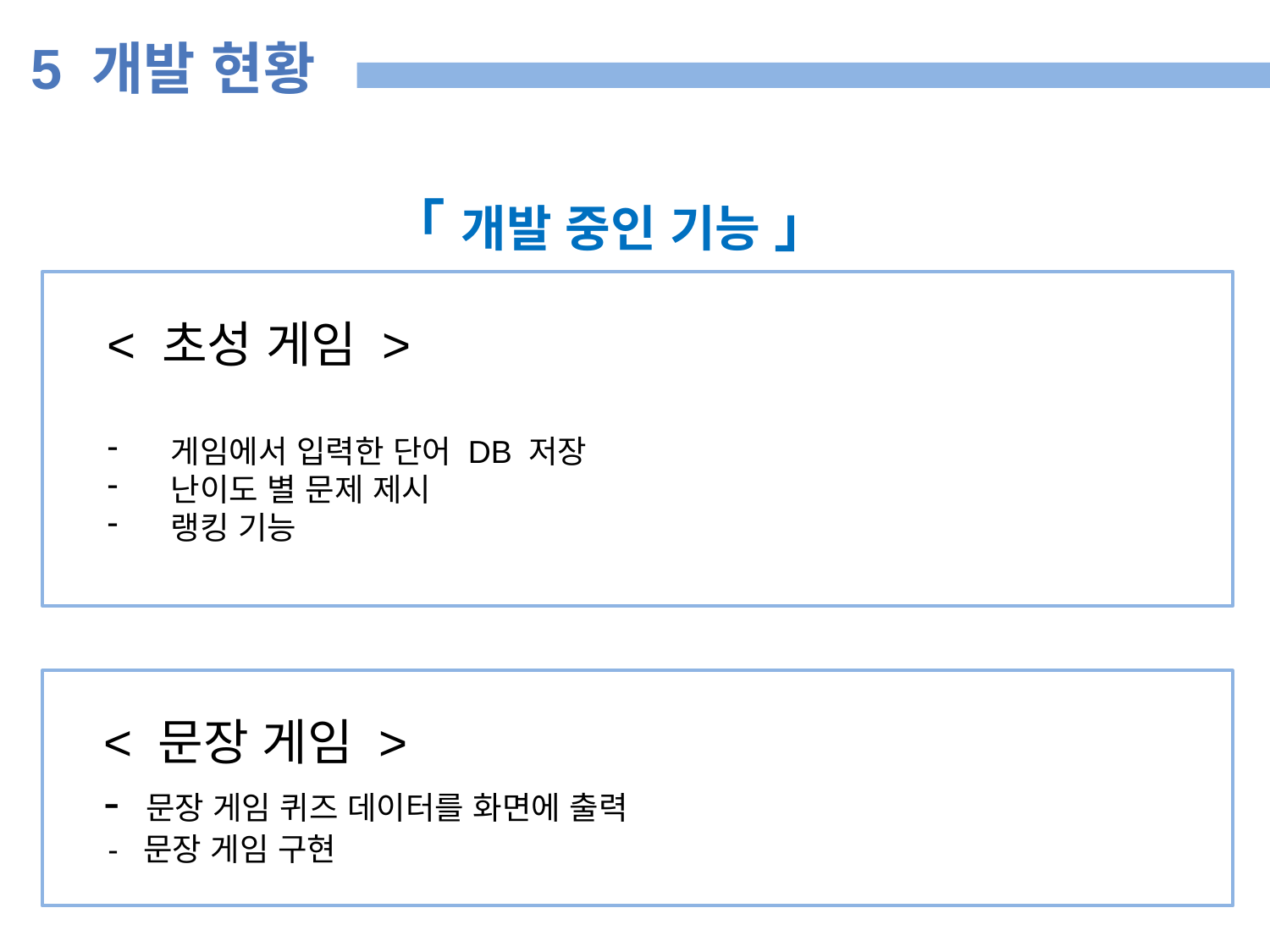

5 개발 현황

「 개발 중인 기능 」

< 초성 게임 >

게임에서 입력한 단어 DB 저장
난이도 별 문제 제시
랭킹 기능

 < 문장 게임 >
 - 문장 게임 퀴즈 데이터를 화면에 출력
  -  문장 게임 구현